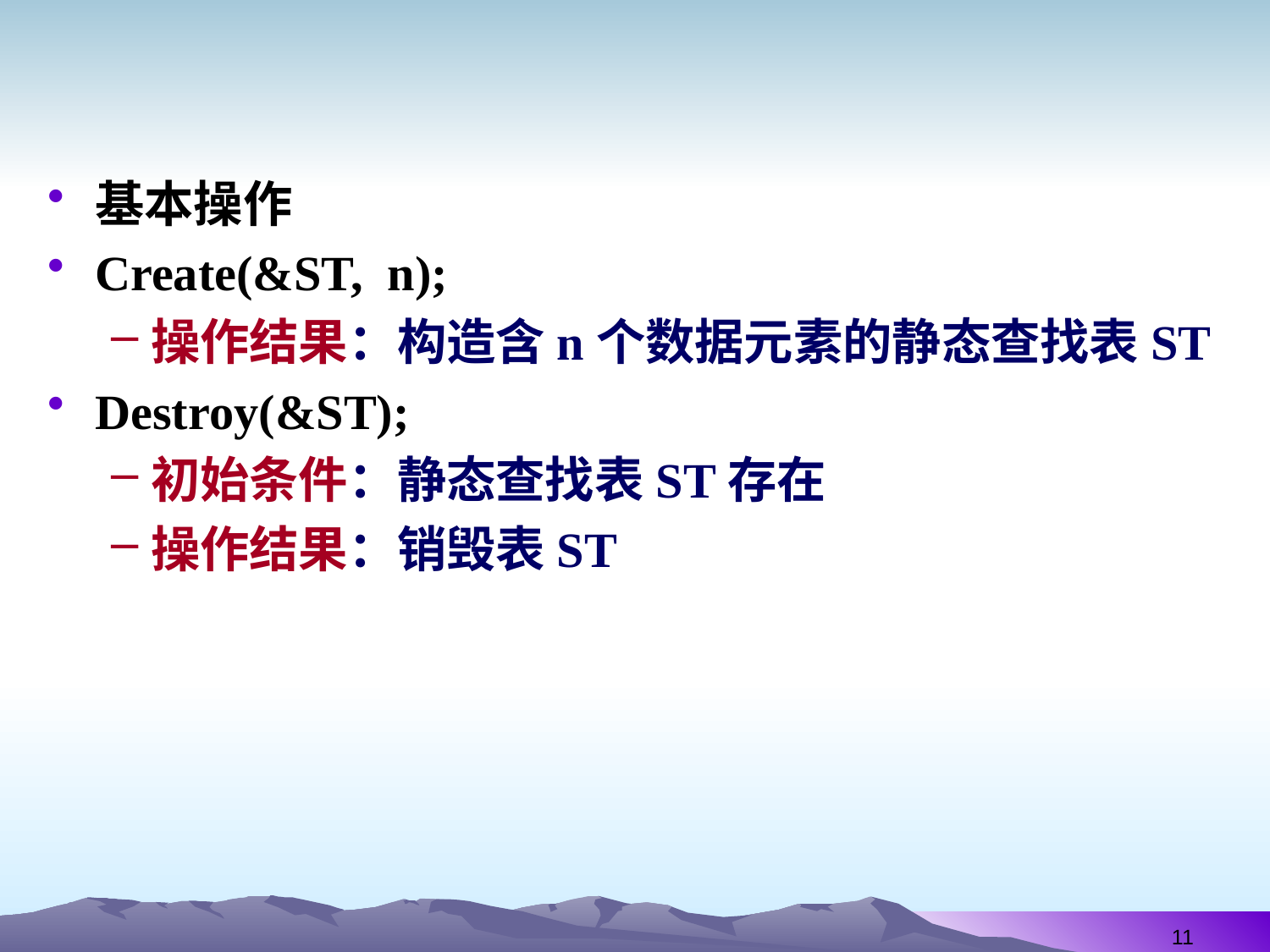

#
基本操作
Create(&ST,  n);
操作结果：构造含n个数据元素的静态查找表ST
Destroy(&ST);
初始条件：静态查找表ST存在
操作结果：销毁表ST
11